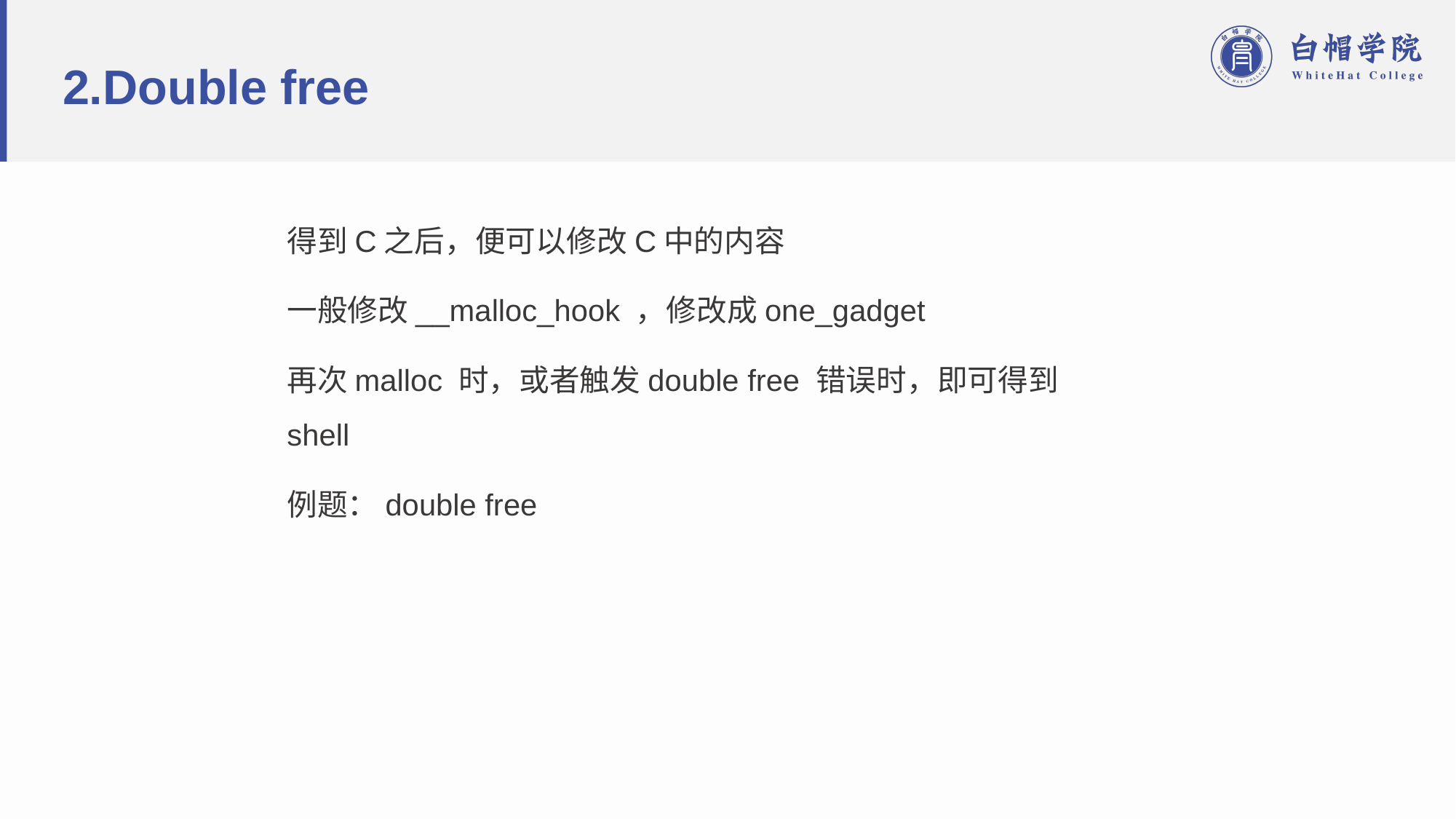

# 2.Double free
得到C之后，便可以修改C中的内容
一般修改__malloc_hook ，修改成one_gadget
再次malloc 时，或者触发double free 错误时，即可得到shell
例题：double free